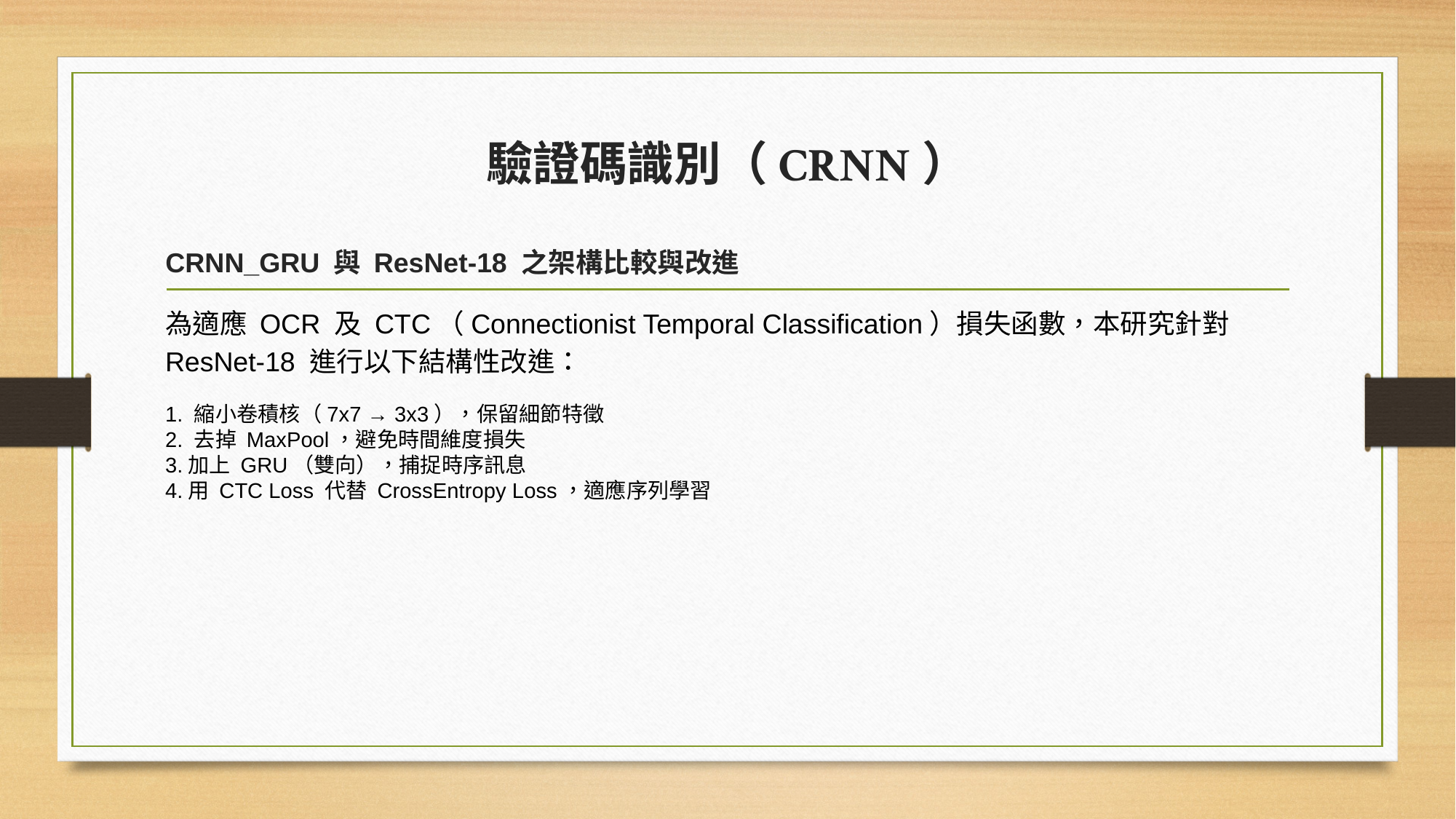

# 驗證碼識別（CRNN）
CRNN_GRU 與 ResNet-18 之架構比較與改進
為適應 OCR 及 CTC（Connectionist Temporal Classification）損失函數，本研究針對 ResNet-18 進行以下結構性改進：
1. 縮小卷積核（7x7 → 3x3），保留細節特徵
2. 去掉 MaxPool，避免時間維度損失
3.加上 GRU（雙向），捕捉時序訊息
4.用 CTC Loss 代替 CrossEntropy Loss，適應序列學習